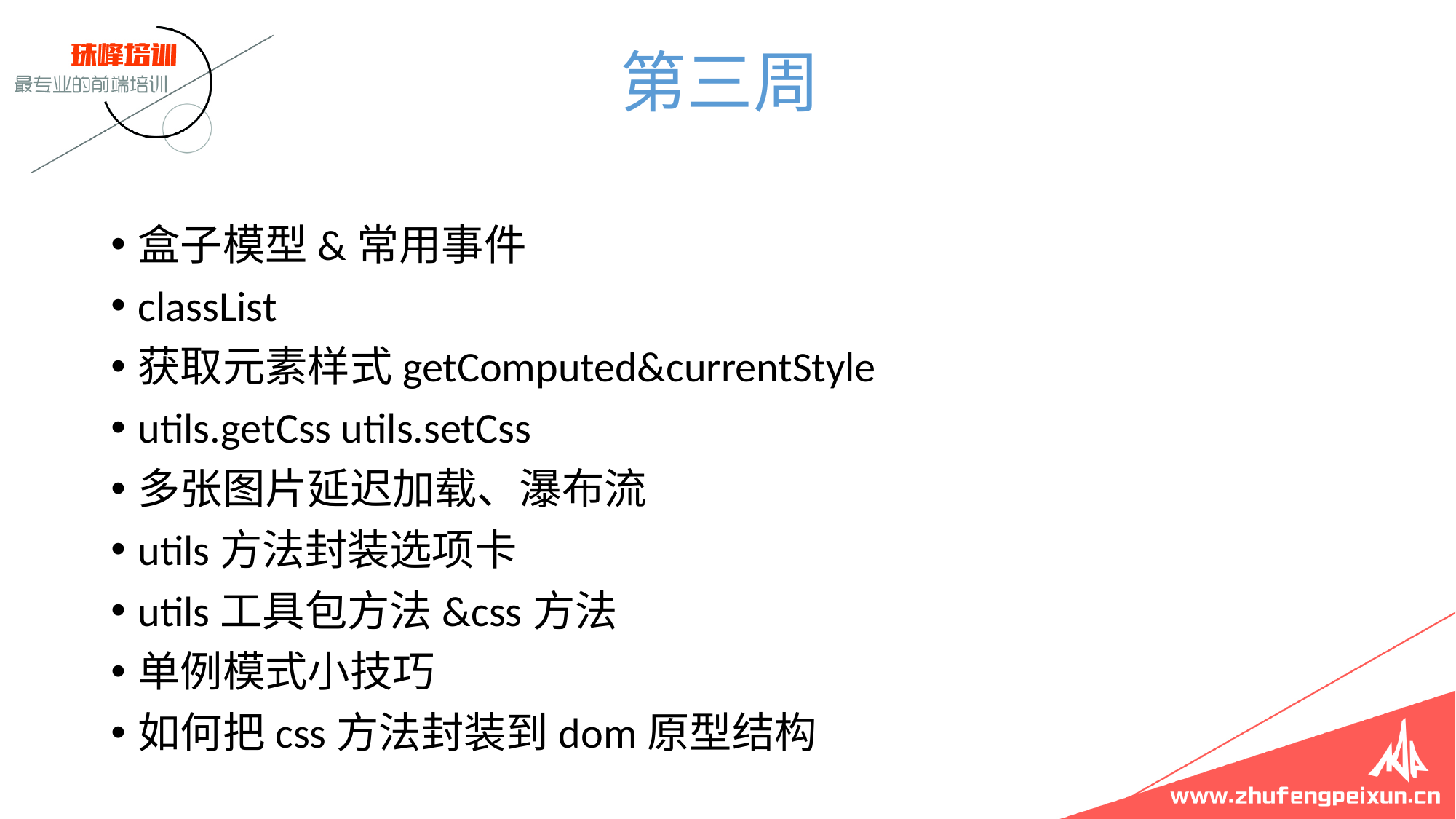

# 第三周
盒子模型&常用事件
classList
获取元素样式getComputed&currentStyle
utils.getCss utils.setCss
多张图片延迟加载、瀑布流
utils方法封装选项卡
utils工具包方法&css方法
单例模式小技巧
如何把css方法封装到dom原型结构